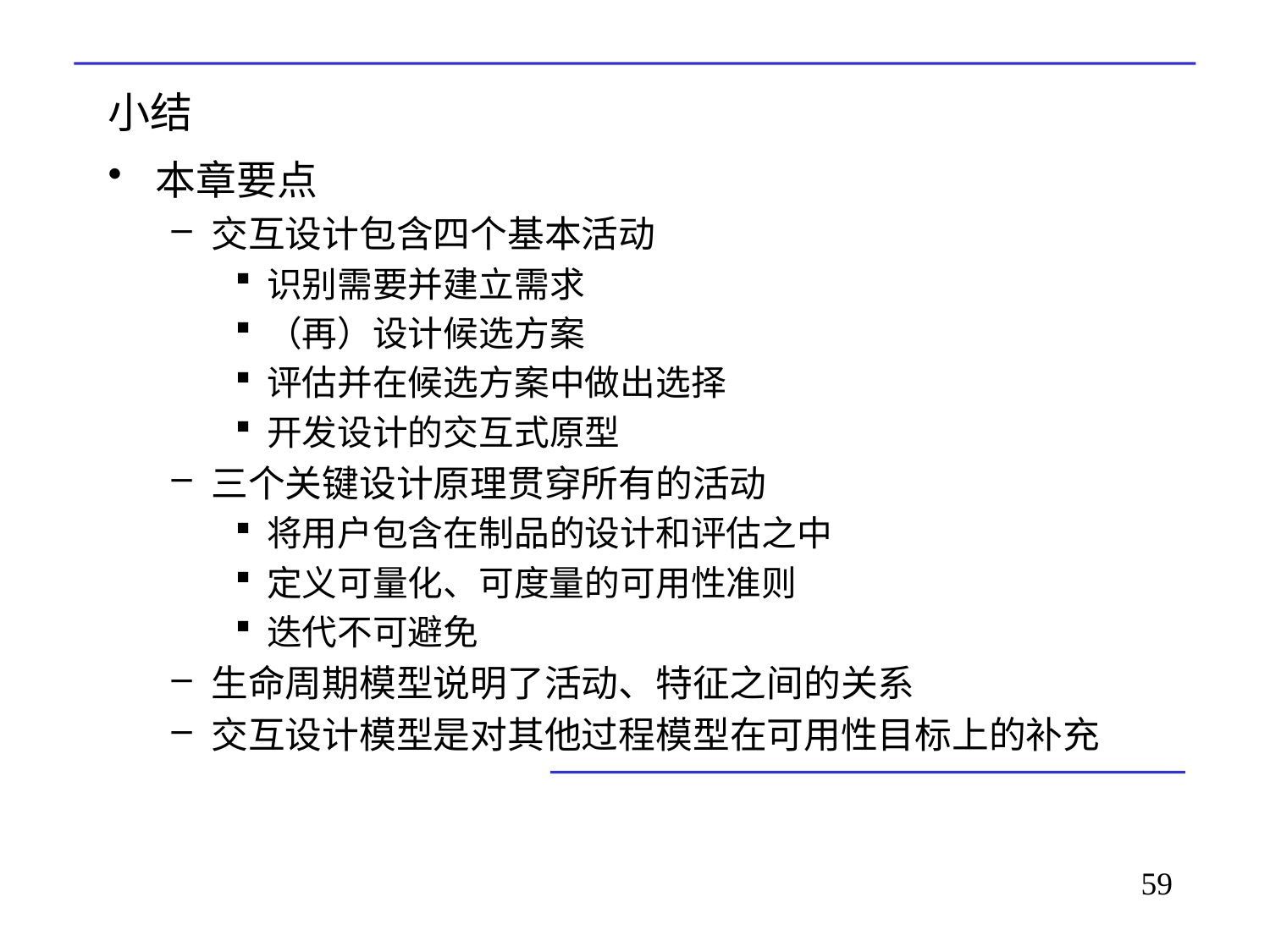

# 小结
本章要点
交互设计包含四个基本活动
识别需要并建立需求
（再）设计候选方案
评估并在候选方案中做出选择
开发设计的交互式原型
三个关键设计原理贯穿所有的活动
将用户包含在制品的设计和评估之中
定义可量化、可度量的可用性准则
迭代不可避免
生命周期模型说明了活动、特征之间的关系
交互设计模型是对其他过程模型在可用性目标上的补充
59